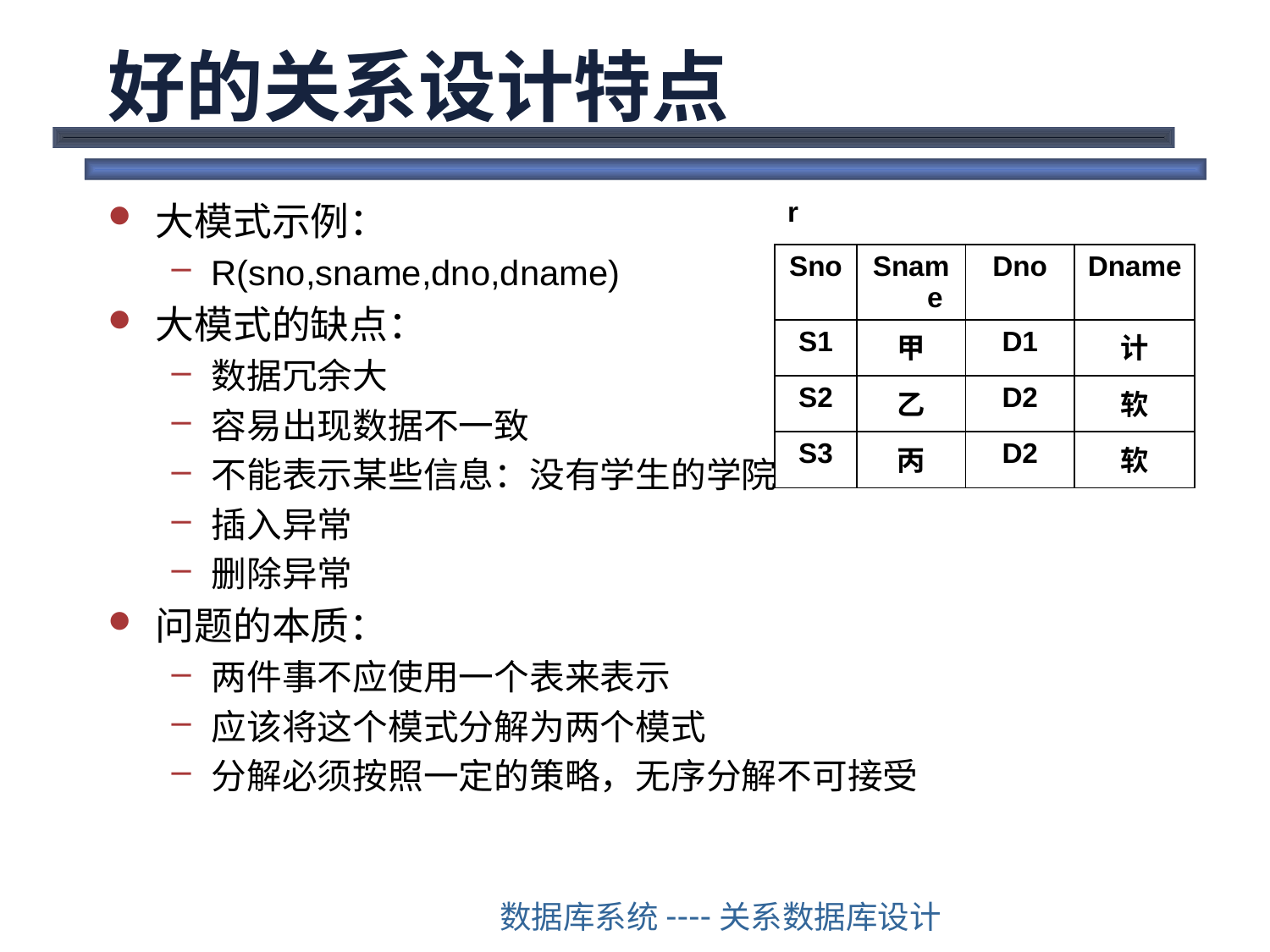

# 好的关系设计特点
大模式示例：
R(sno,sname,dno,dname)
大模式的缺点：
数据冗余大
容易出现数据不一致
不能表示某些信息：没有学生的学院
插入异常
删除异常
问题的本质：
两件事不应使用一个表来表示
应该将这个模式分解为两个模式
分解必须按照一定的策略，无序分解不可接受

| r |  |  |  |
| --- | --- | --- | --- |
| Sno | Sname | Dno | Dname |
| S1 | 甲 | D1 | 计 |
| S2 | 乙 | D2 | 软 |
| S3 | 丙 | D2 | 软 |
数据库系统----关系数据库设计